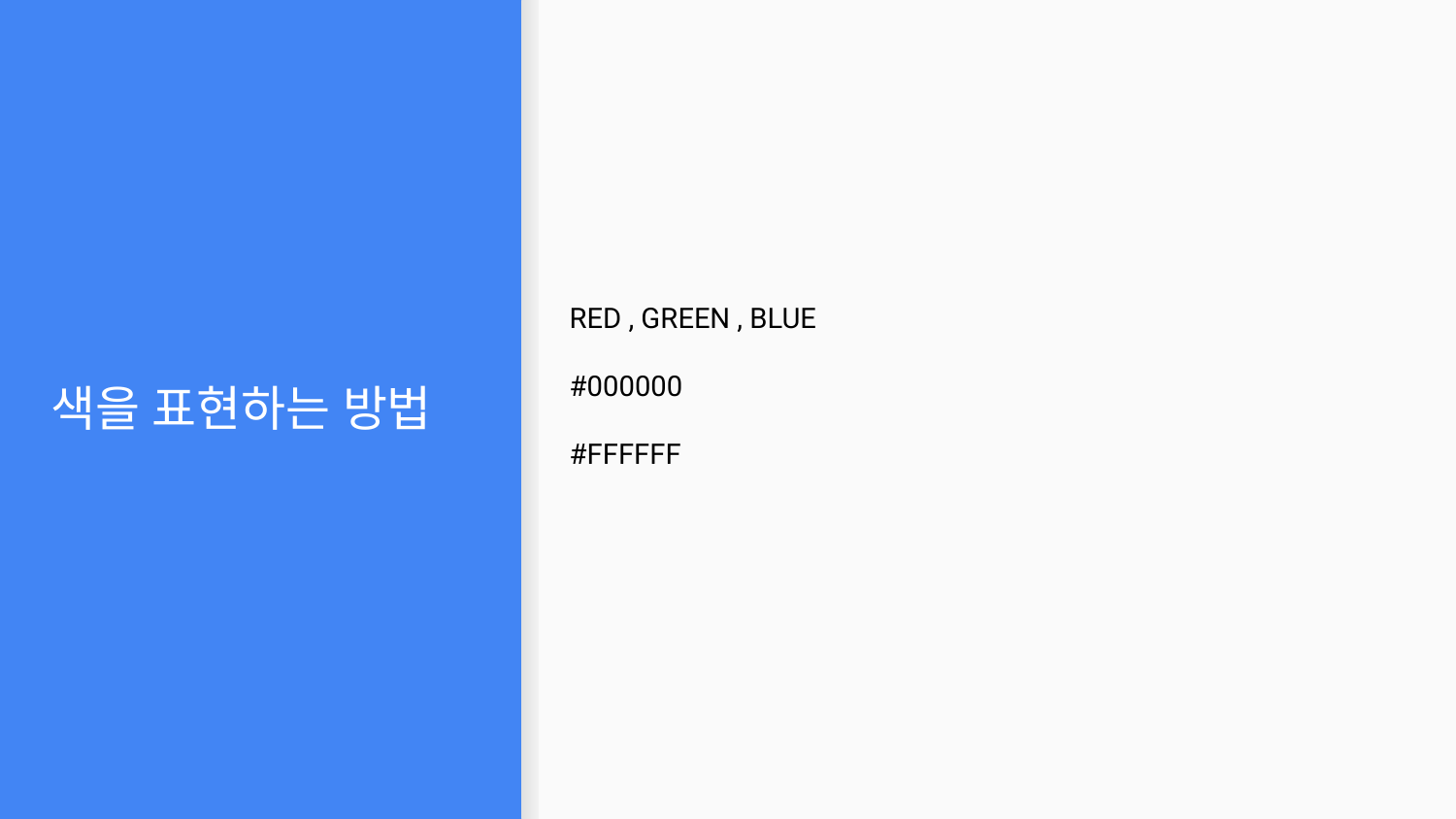

# 색을 표현하는 방법
RED , GREEN , BLUE

#000000

#FFFFFF